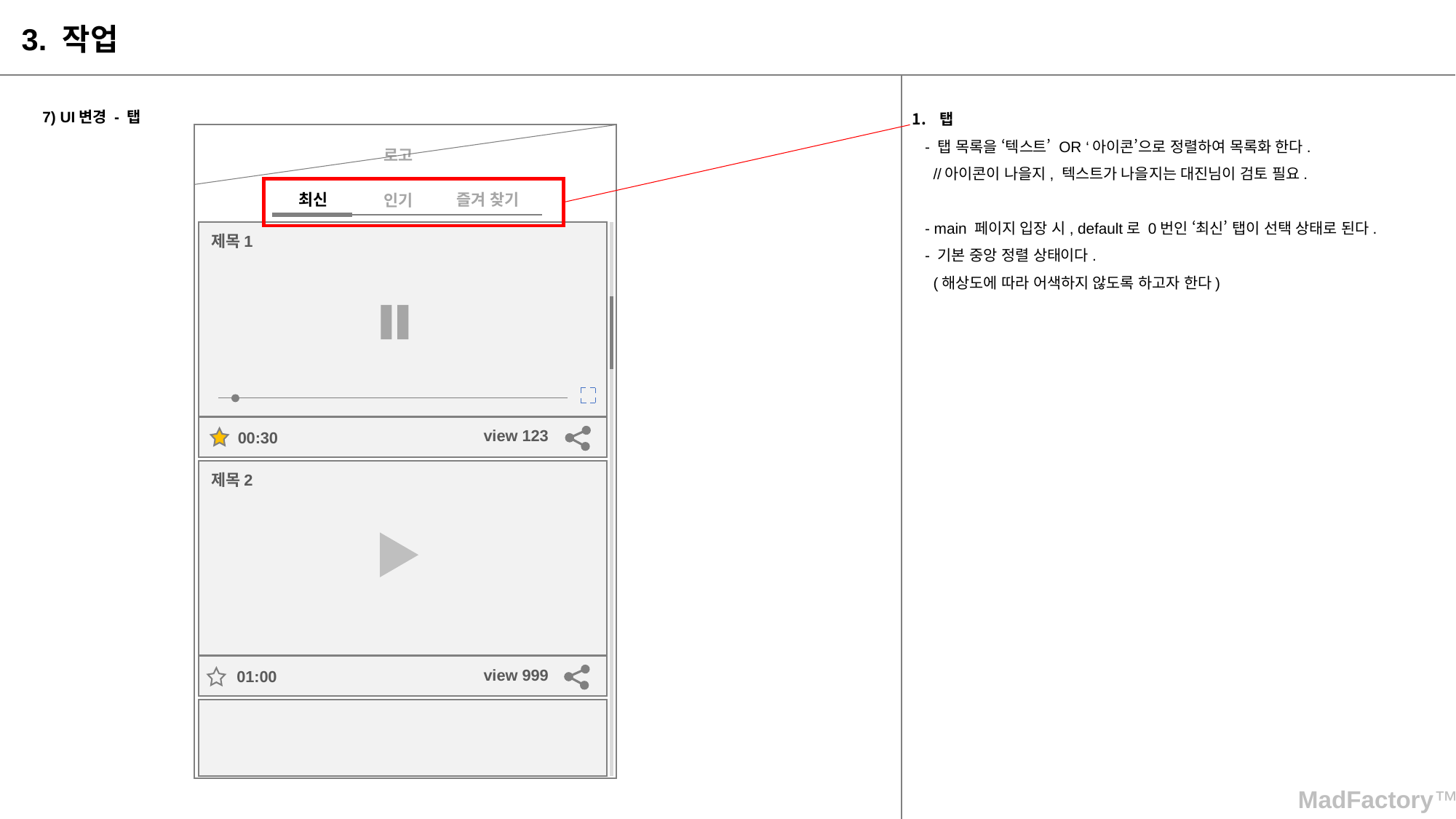

3. 작업

탭
   - 탭 목록을 ‘텍스트’ OR ‘아이콘’으로 정렬하여 목록화 한다.
     //아이콘이 나을지, 텍스트가 나을지는 대진님이 검토 필요.

   - main 페이지 입장 시, default로 0번인 ‘최신’ 탭이 선택 상태로 된다.
   - 기본 중앙 정렬 상태이다.
     (해상도에 따라 어색하지 않도록 하고자 한다)

7) UI변경 - 탭

로고

최신
즐겨 찾기
인기

제목1

view 123
00:30

제목2

view 999
01:00

MadFactory™